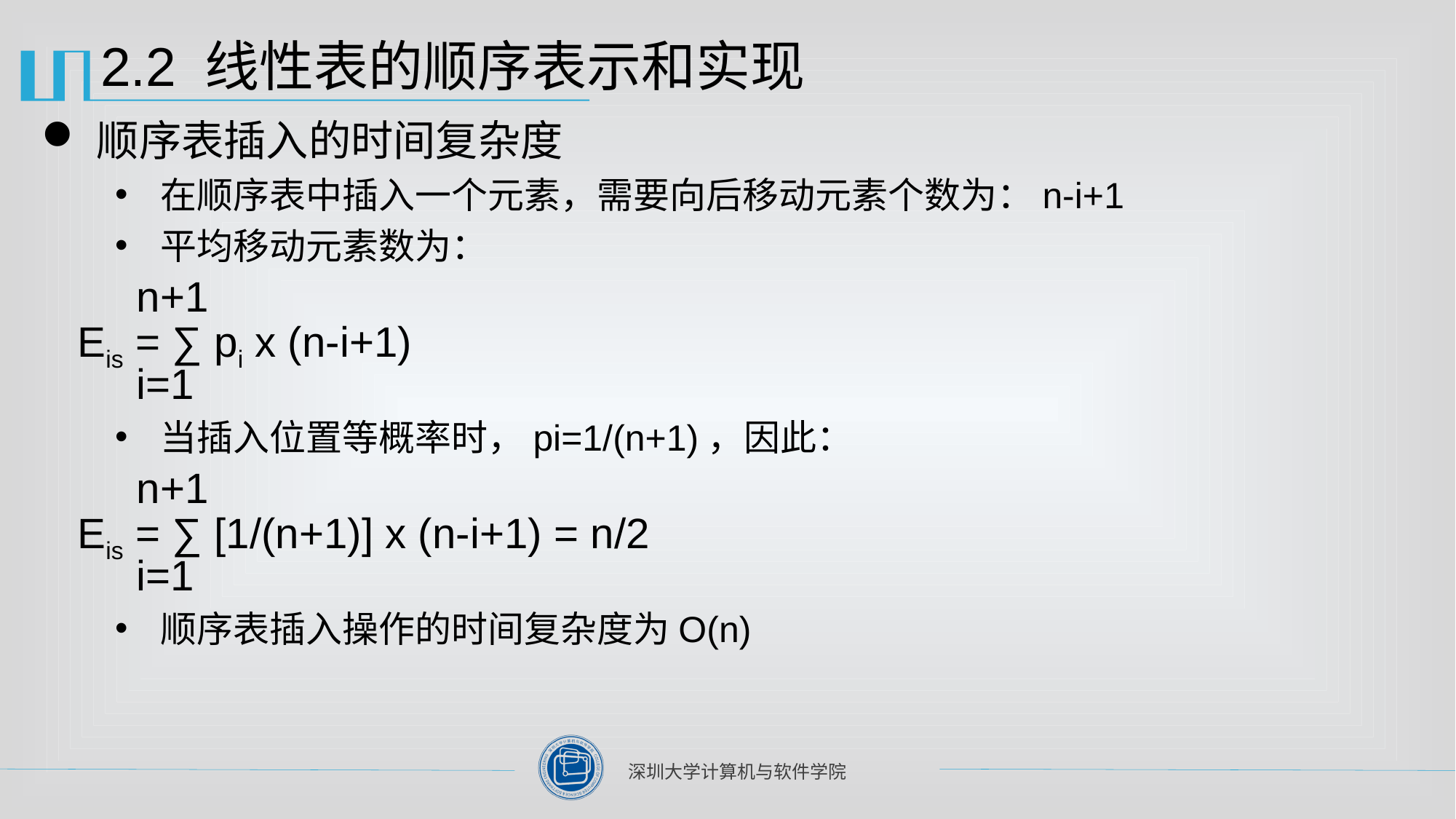

# 2.2 线性表的顺序表示和实现
顺序表插入的时间复杂度
在顺序表中插入一个元素，需要向后移动元素个数为：n-i+1
平均移动元素数为：
        n+1
   Eis = ∑ pi x (n-i+1)
        i=1
当插入位置等概率时，pi=1/(n+1)，因此：
        n+1
   Eis = ∑ [1/(n+1)] x (n-i+1) = n/2
        i=1
顺序表插入操作的时间复杂度为O(n)

17